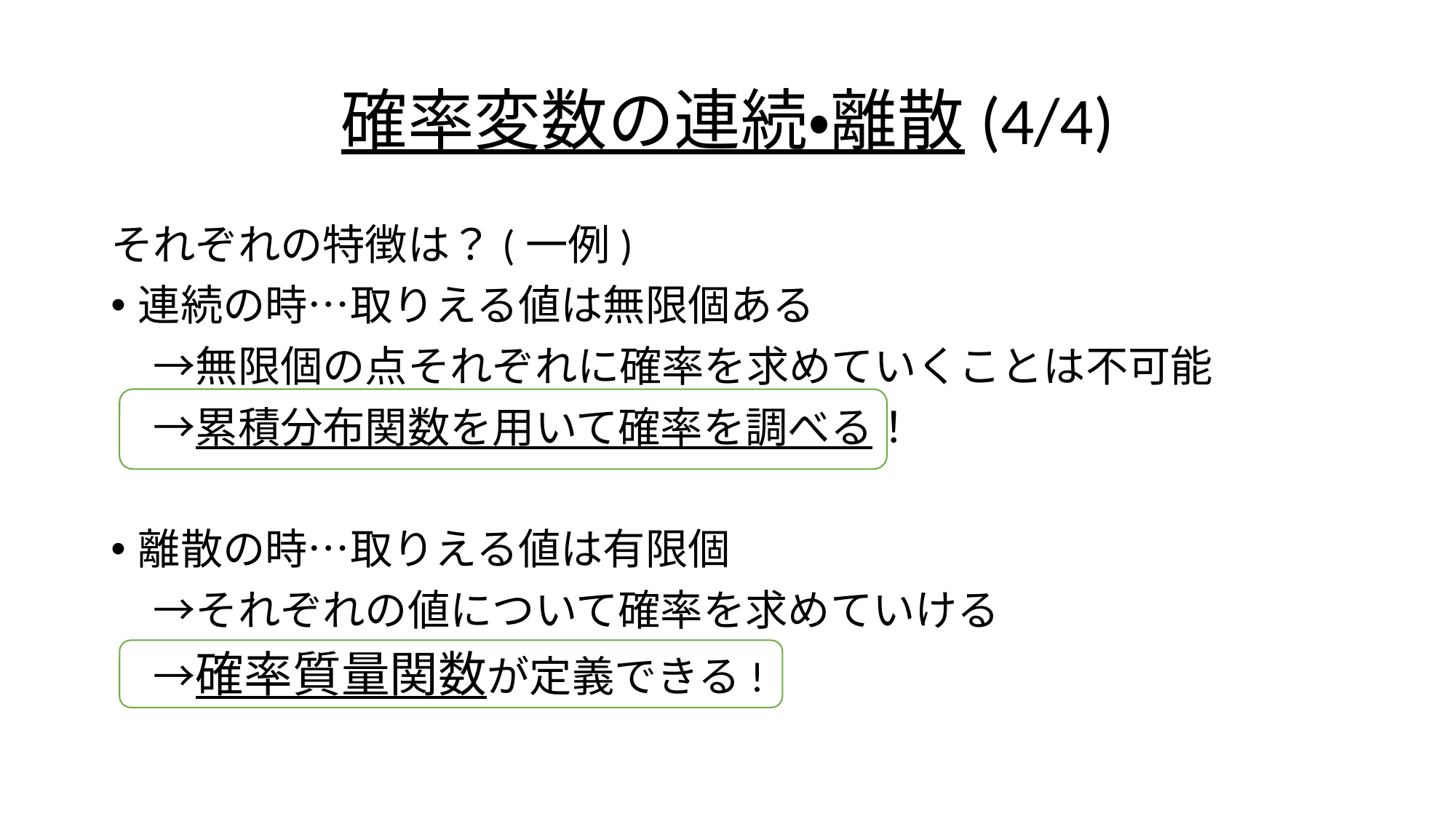

# 確率変数の連続・離散(4/4)
それぞれの特徴は？(一例)
連続の時…取りえる値は無限個ある
　→無限個の点それぞれに確率を求めていくことは不可能
　→累積分布関数を用いて確率を調べる！

離散の時…取りえる値は有限個
　→それぞれの値について確率を求めていける
　→確率質量関数が定義できる!